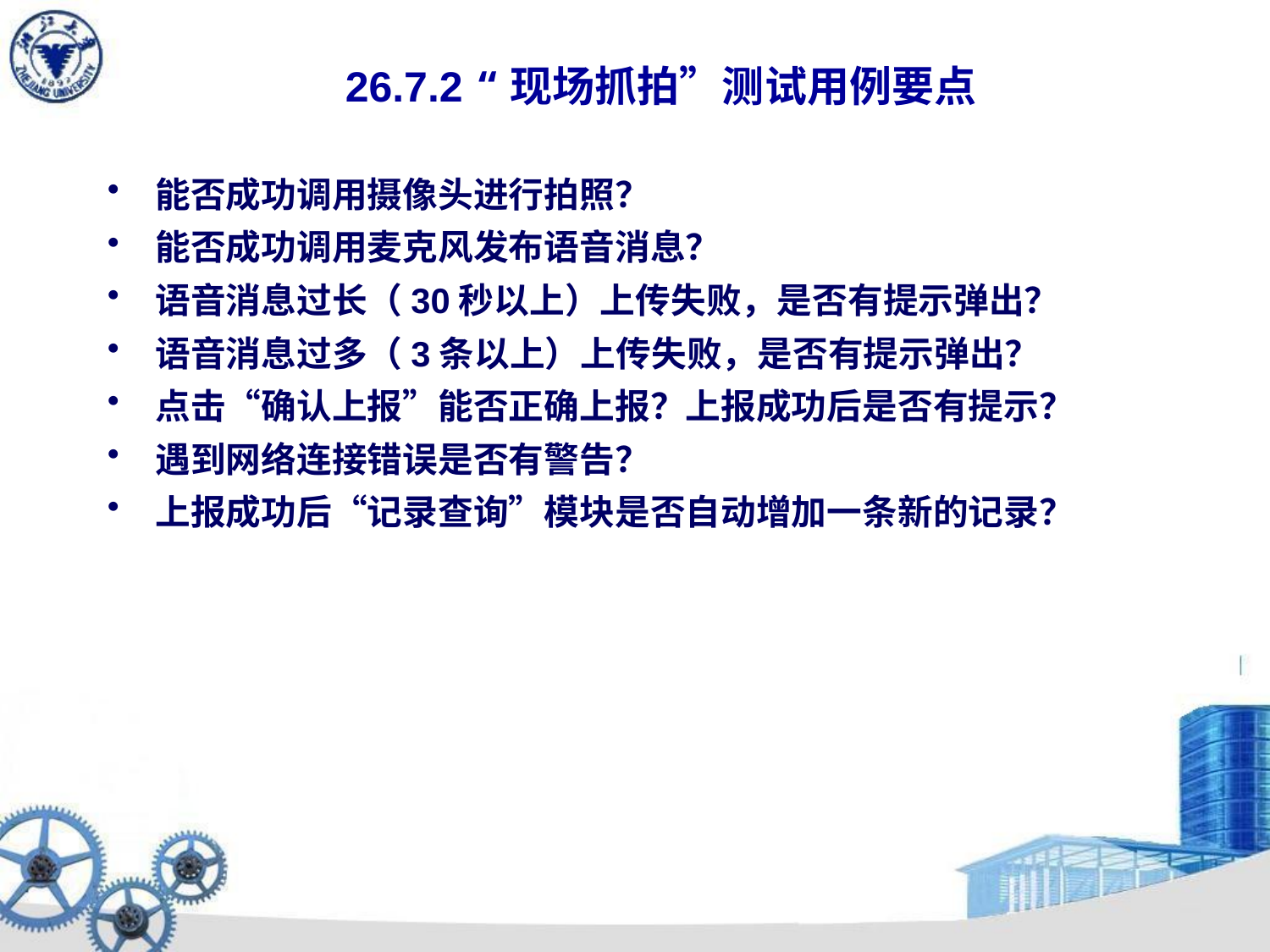

# 26.7.2 “现场抓拍”测试用例要点
能否成功调用摄像头进行拍照？
能否成功调用麦克风发布语音消息？
语音消息过长（30秒以上）上传失败，是否有提示弹出？
语音消息过多（3条以上）上传失败，是否有提示弹出？
点击“确认上报”能否正确上报？上报成功后是否有提示？
遇到网络连接错误是否有警告？
上报成功后“记录查询”模块是否自动增加一条新的记录？